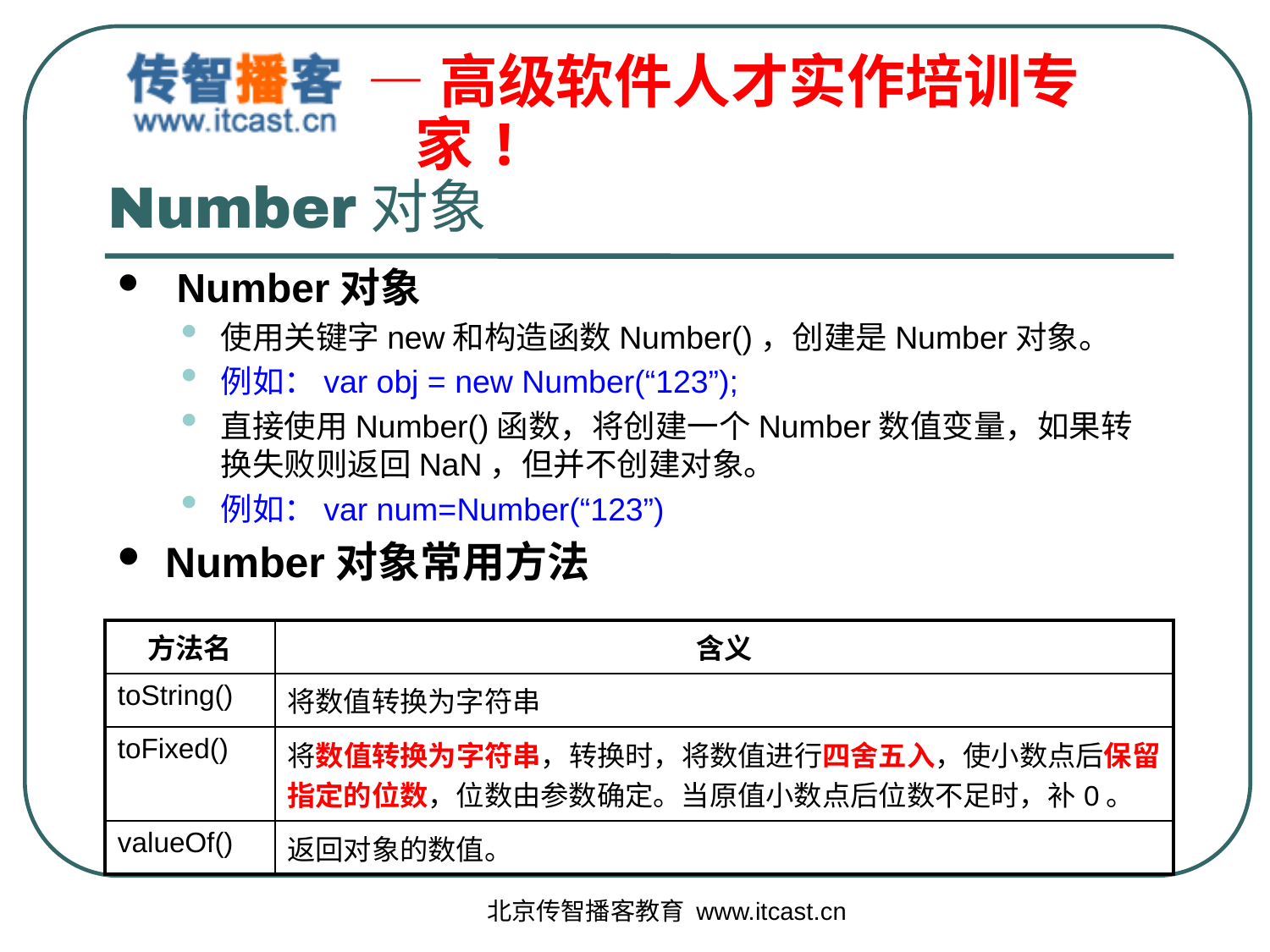

# Number对象
 Number对象
使用关键字new和构造函数Number()，创建是Number对象。
例如：var obj = new Number(“123”);
直接使用Number()函数，将创建一个Number数值变量，如果转换失败则返回NaN，但并不创建对象。
例如：var num=Number(“123”)
Number对象常用方法

| 方法名 | 含义 |
| --- | --- |
| toString() | 将数值转换为字符串 |
| toFixed() | 将数值转换为字符串，转换时，将数值进行四舍五入，使小数点后保留指定的位数，位数由参数确定。当原值小数点后位数不足时，补0。 |
| valueOf() | 返回对象的数值。 |